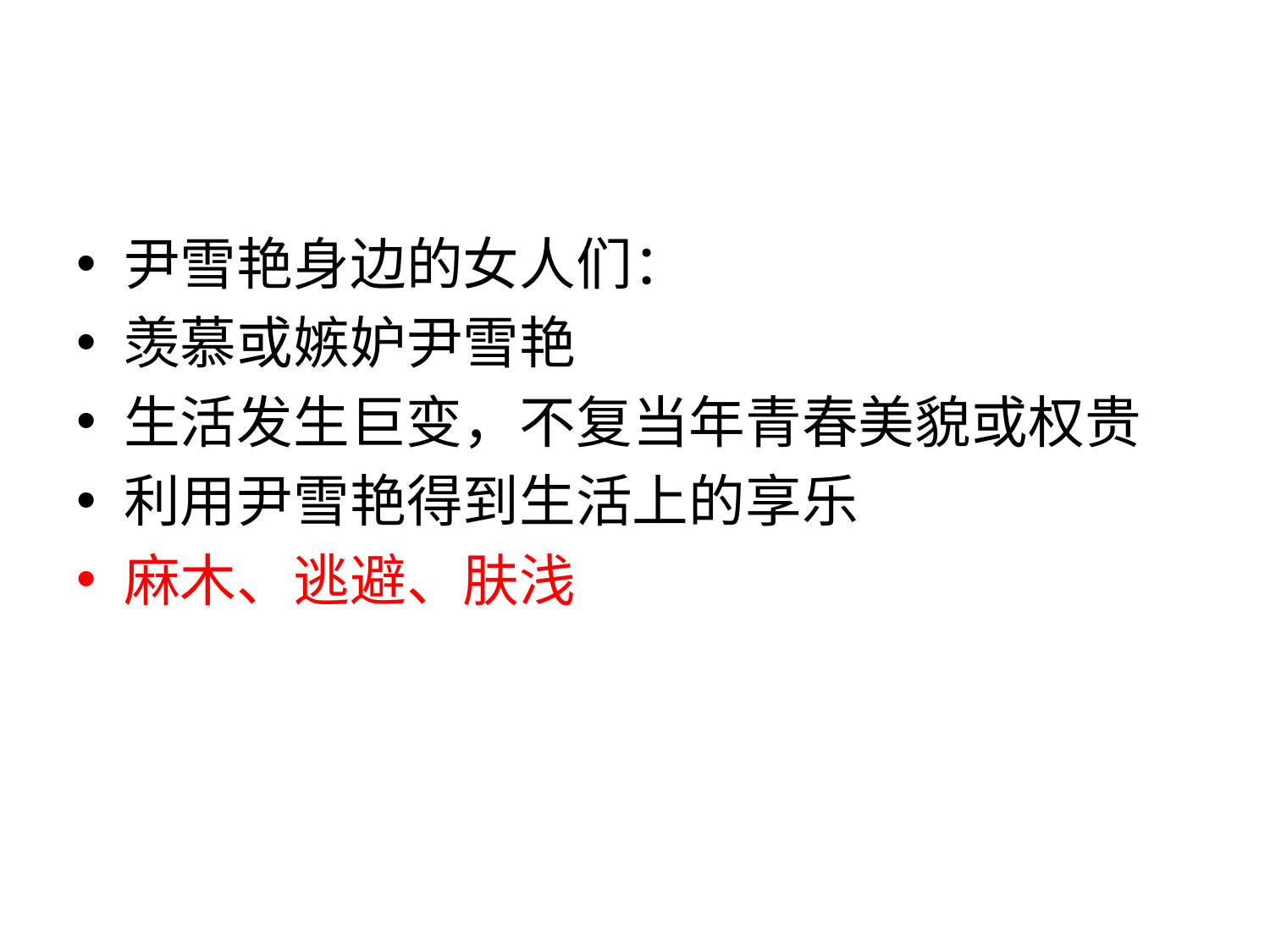

#
尹雪艳身边的女人们：
羡慕或嫉妒尹雪艳
生活发生巨变，不复当年青春美貌或权贵
利用尹雪艳得到生活上的享乐
麻木、逃避、肤浅